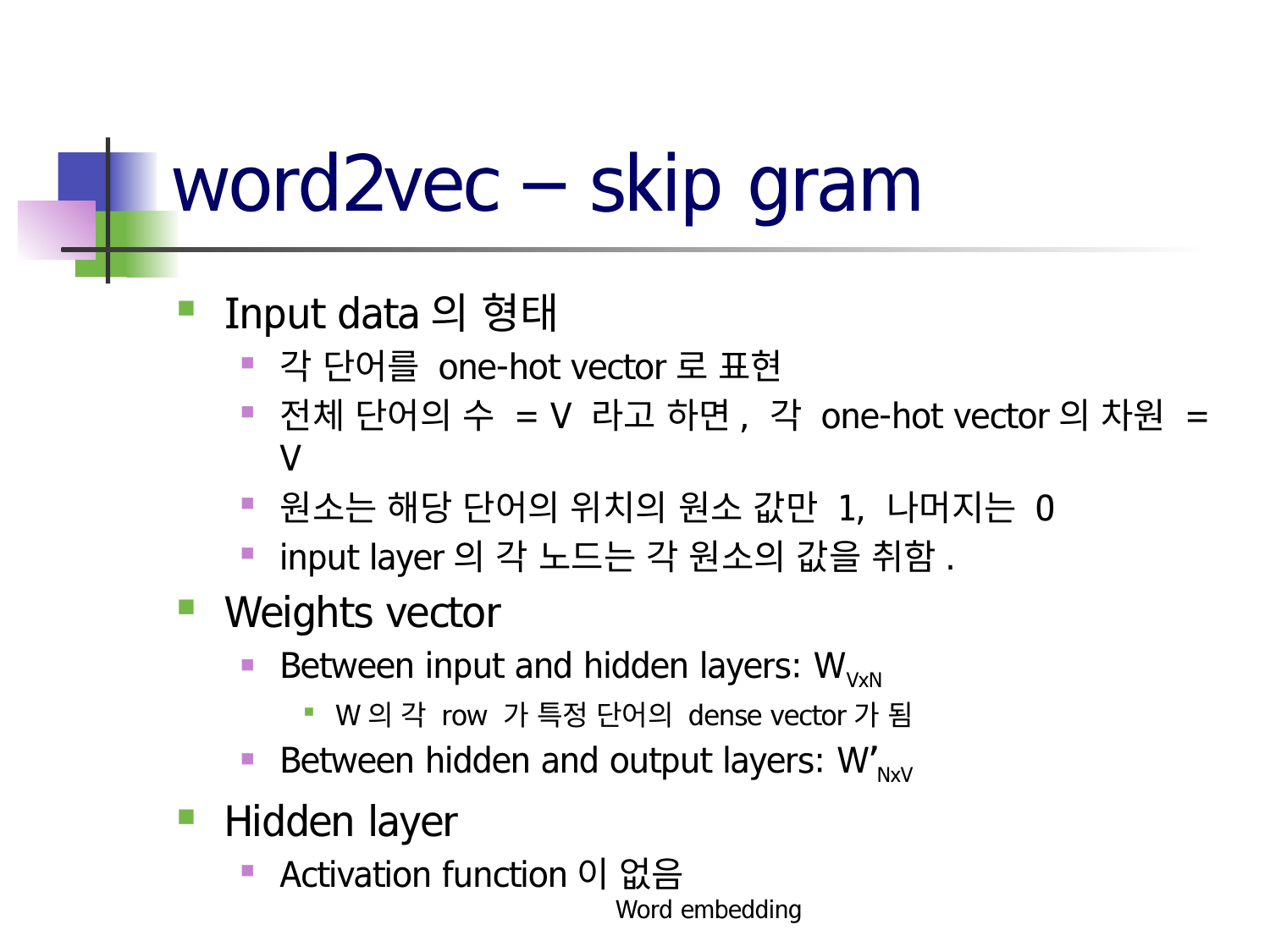

# word2vec – skip gram
Input data의 형태
각 단어를 one-hot vector로 표현
전체 단어의 수 = V 라고 하면, 각 one-hot vector의 차원 = V
원소는 해당 단어의 위치의 원소 값만 1, 나머지는 0
input layer의 각 노드는 각 원소의 값을 취함.
Weights vector
Between input and hidden layers: WVxN
W의 각 row 가 특정 단어의 dense vector가 됨
Between hidden and output layers: W’NxV
Hidden layer
Activation function이 없음
Word embedding